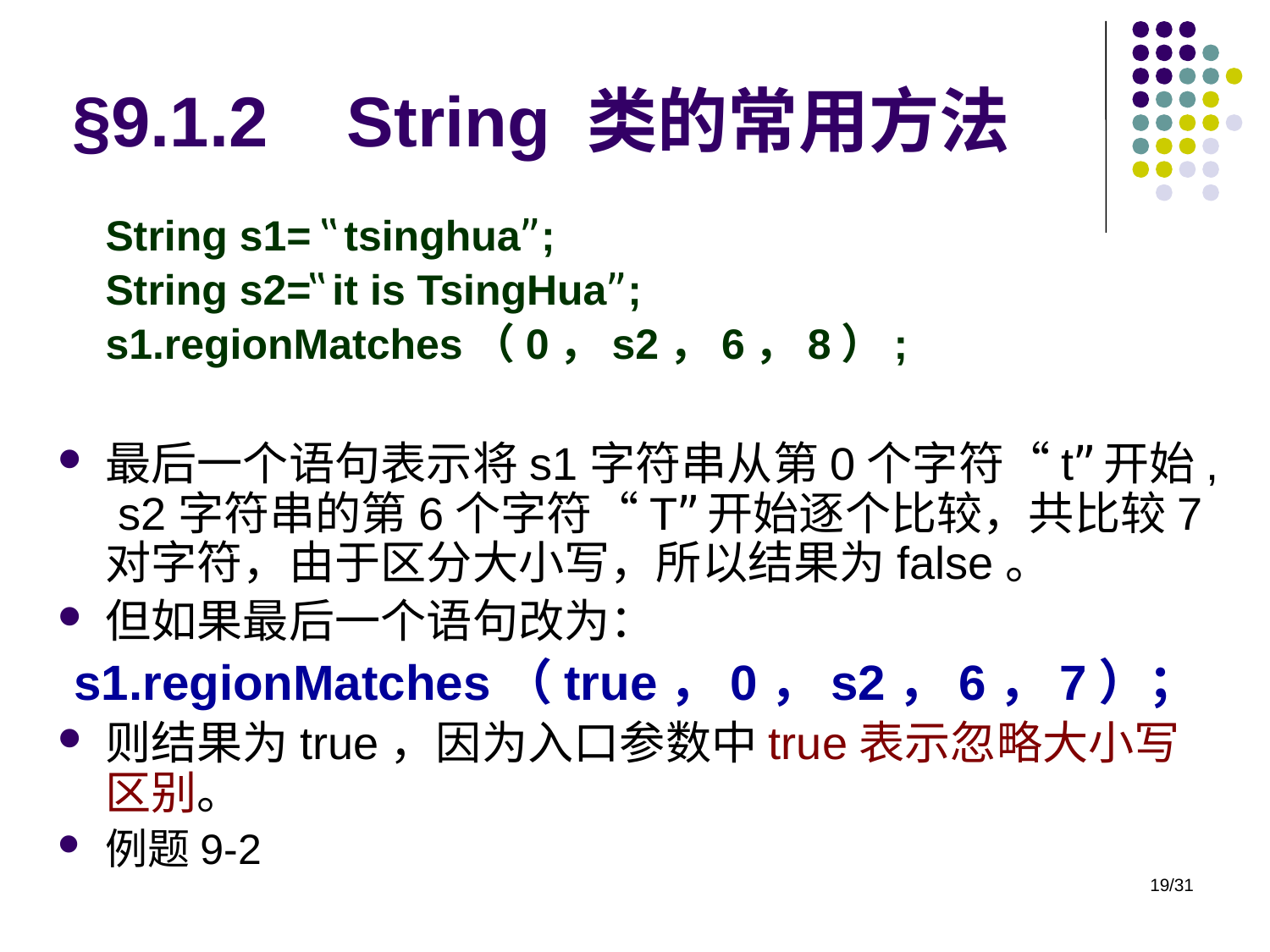

# §9.1.2    String 类的常用方法
String s1= “tsinghua”;
String s2=“it is TsingHua”;
s1.regionMatches（0，s2，6，8）;

最后一个语句表示将s1字符串从第0个字符“t”开始, s2字符串的第6个字符“T”开始逐个比较，共比较7对字符，由于区分大小写，所以结果为false。
但如果最后一个语句改为：
s1.regionMatches（true，0，s2，6，7）；
则结果为true，因为入口参数中true表示忽略大小写区别。
例题9-2

19/31